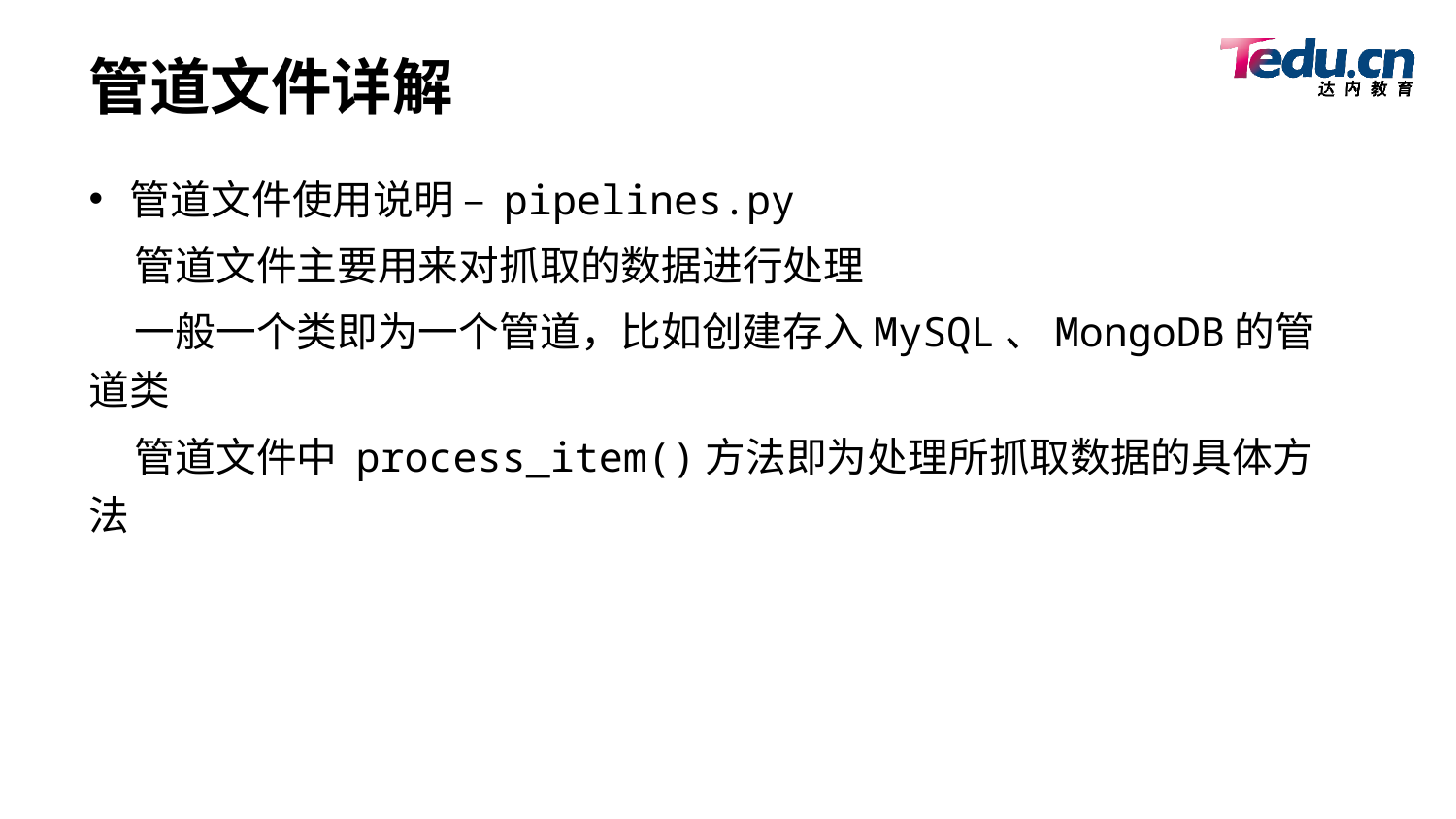

# 管道文件详解
管道文件使用说明 – pipelines.py
    管道文件主要用来对抓取的数据进行处理
    一般一个类即为一个管道，比如创建存入MySQL、MongoDB的管道类
    管道文件中 process_item()方法即为处理所抓取数据的具体方法